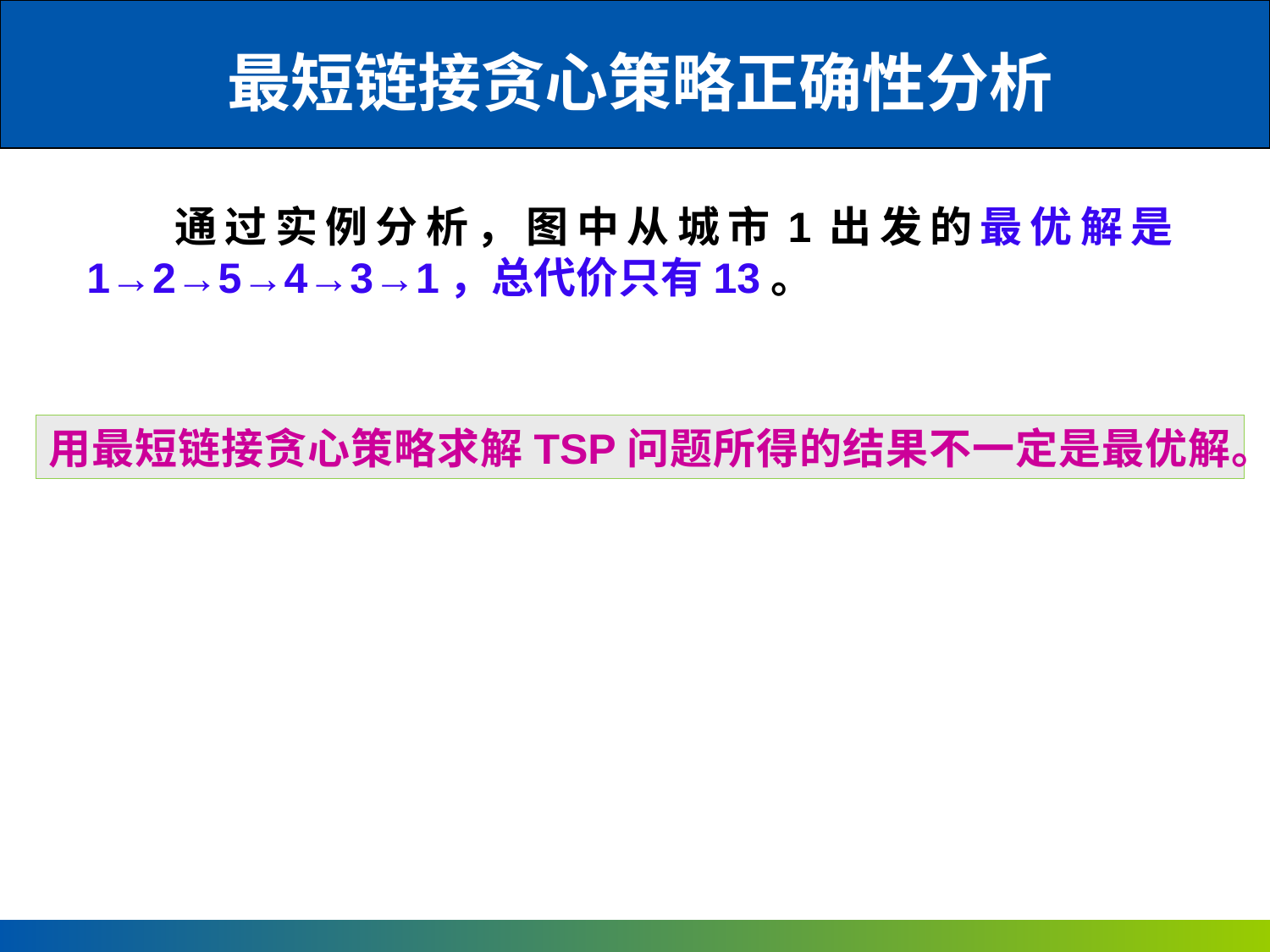

最短链接贪心策略正确性分析
    通过实例分析，图中从城市1出发的最优解是1→2→5→4→3→1，总代价只有13。

用最短链接贪心策略求解TSP问题所得的结果不一定是最优解。